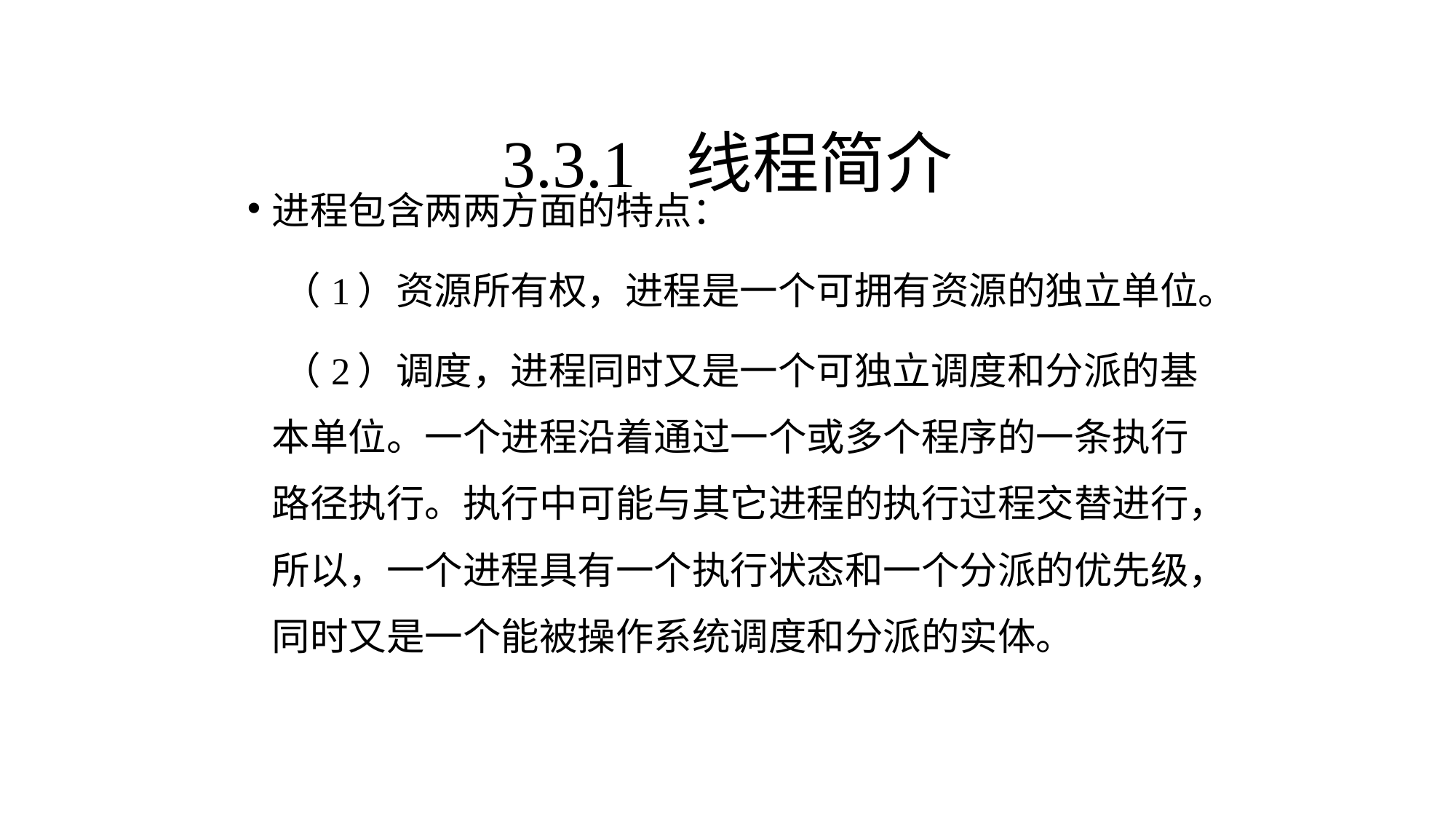

3.3.1  线程简介
进程包含两两方面的特点：
   （1）资源所有权，进程是一个可拥有资源的独立单位。
   （2）调度，进程同时又是一个可独立调度和分派的基本单位。一个进程沿着通过一个或多个程序的一条执行路径执行。执行中可能与其它进程的执行过程交替进行，所以，一个进程具有一个执行状态和一个分派的优先级，同时又是一个能被操作系统调度和分派的实体。

2